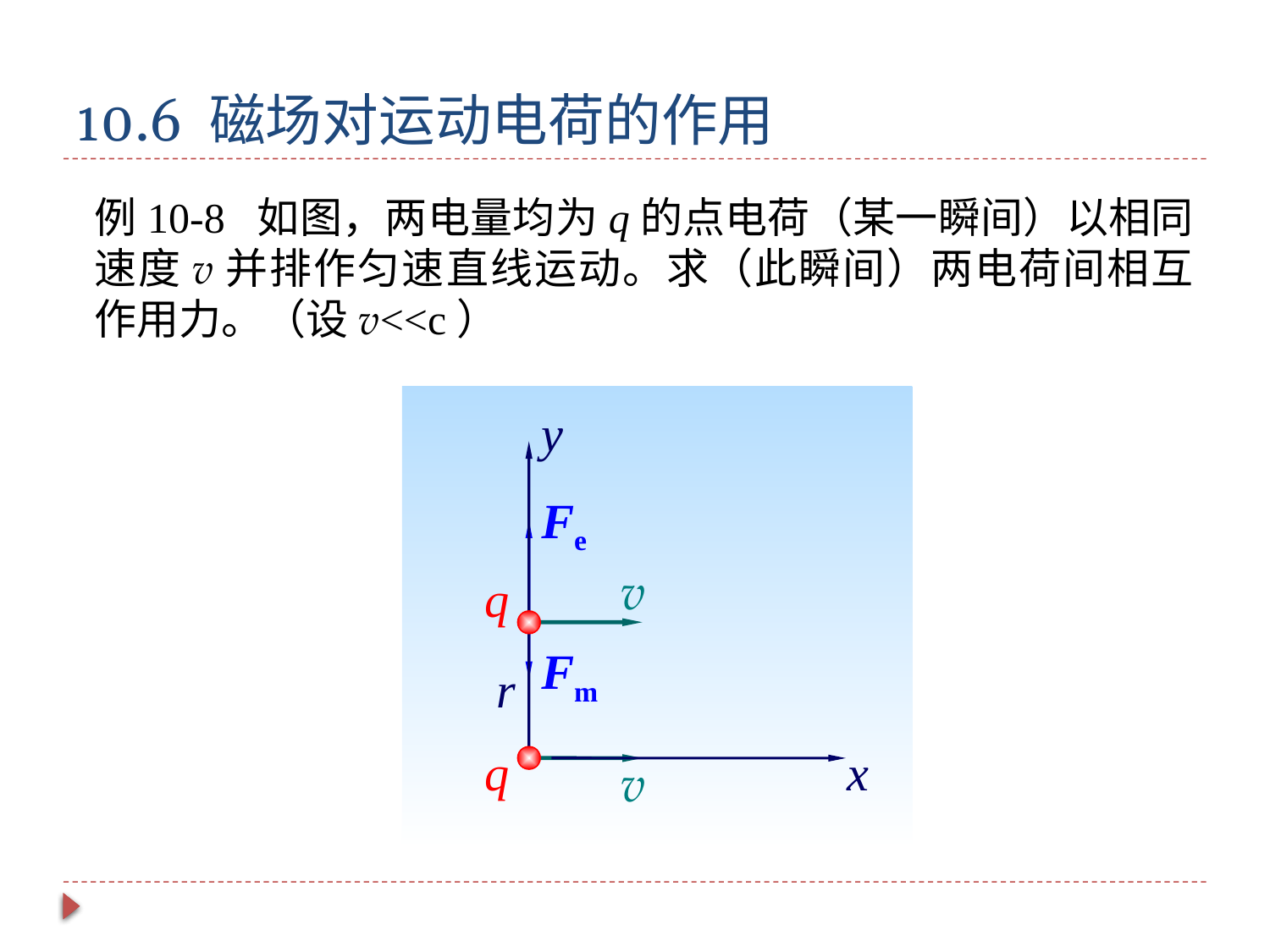

# 10.6 磁场对运动电荷的作用
例10-8  如图，两电量均为q的点电荷（某一瞬间）以相同速度v并排作匀速直线运动。求（此瞬间）两电荷间相互作用力。（设v<<c）

y

Fe

v
q

Fm
r
q
x

v

9